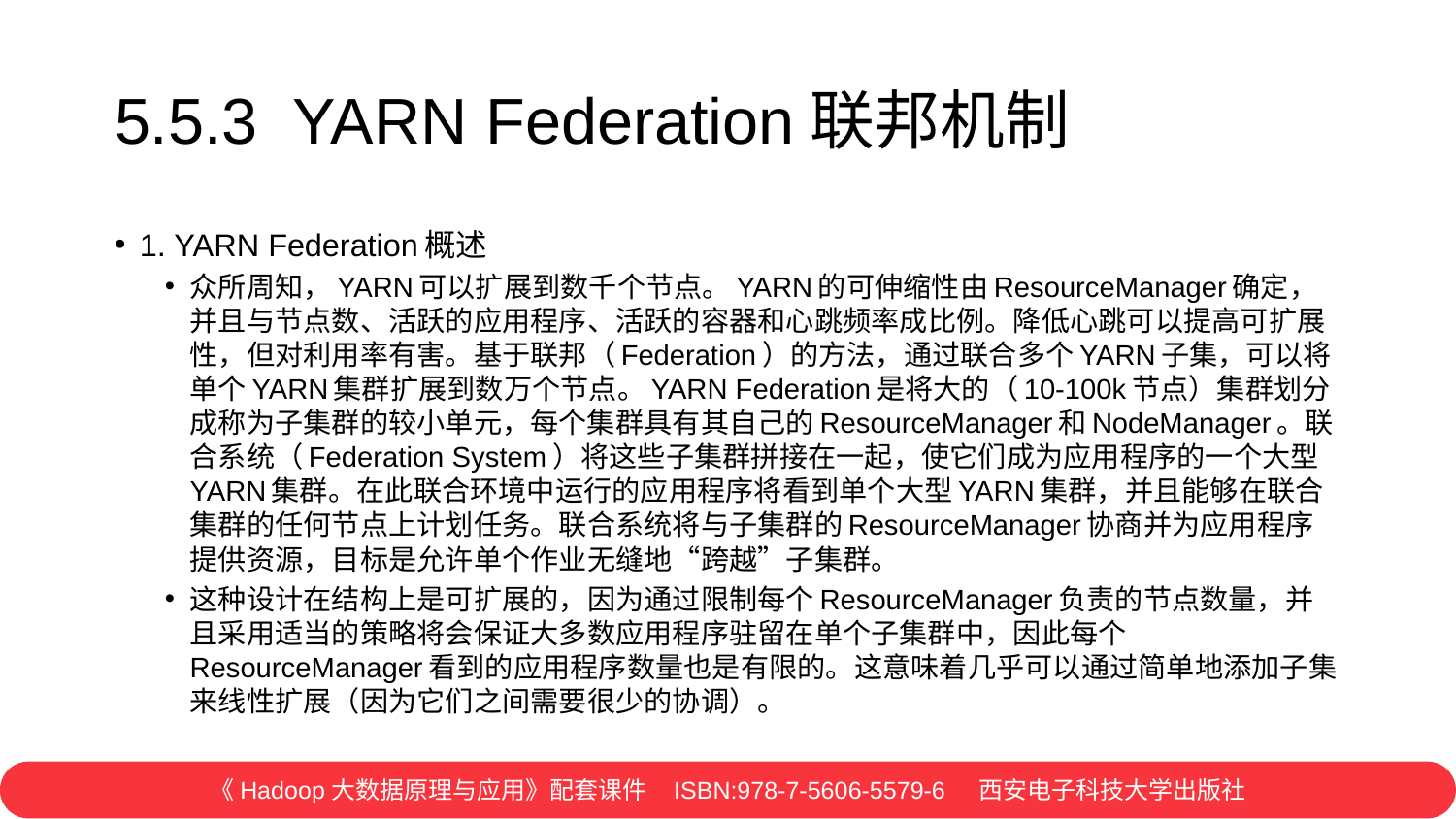

# 5.5.3  YARN Federation联邦机制
1. YARN Federation概述
众所周知，YARN可以扩展到数千个节点。YARN的可伸缩性由ResourceManager确定，并且与节点数、活跃的应用程序、活跃的容器和心跳频率成比例。降低心跳可以提高可扩展性，但对利用率有害。基于联邦（Federation）的方法，通过联合多个YARN子集，可以将单个YARN集群扩展到数万个节点。YARN Federation是将大的（10-100k节点）集群划分成称为子集群的较小单元，每个集群具有其自己的ResourceManager和NodeManager。联合系统（Federation System）将这些子集群拼接在一起，使它们成为应用程序的一个大型YARN集群。在此联合环境中运行的应用程序将看到单个大型YARN集群，并且能够在联合集群的任何节点上计划任务。联合系统将与子集群的ResourceManager协商并为应用程序提供资源，目标是允许单个作业无缝地“跨越”子集群。
这种设计在结构上是可扩展的，因为通过限制每个ResourceManager负责的节点数量，并且采用适当的策略将会保证大多数应用程序驻留在单个子集群中，因此每个ResourceManager看到的应用程序数量也是有限的。这意味着几乎可以通过简单地添加子集来线性扩展（因为它们之间需要很少的协调）。